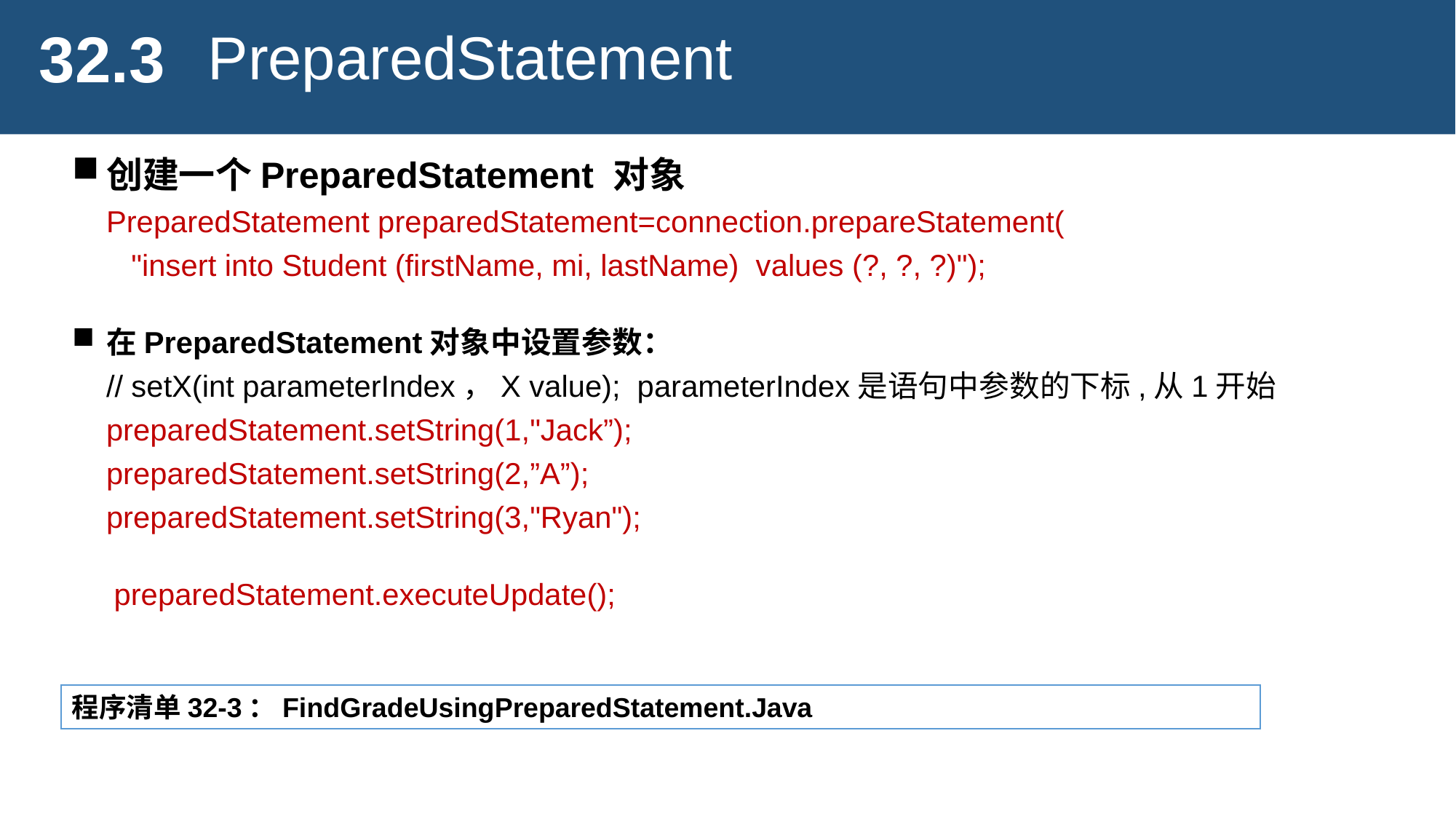

32.3
PreparedStatement
创建一个PreparedStatement 对象
PreparedStatement preparedStatement=connection.prepareStatement(
   "insert into Student (firstName, mi, lastName)  values (?, ?, ?)");
在PreparedStatement对象中设置参数：
// setX(int parameterIndex，X value);  parameterIndex是语句中参数的下标,从1开始preparedStatement.setString(1,"Jack”);
preparedStatement.setString(2,”A”);
preparedStatement.setString(3,"Ryan");
     preparedStatement.executeUpdate();

程序清单32-3：FindGradeUsingPreparedStatement.Java